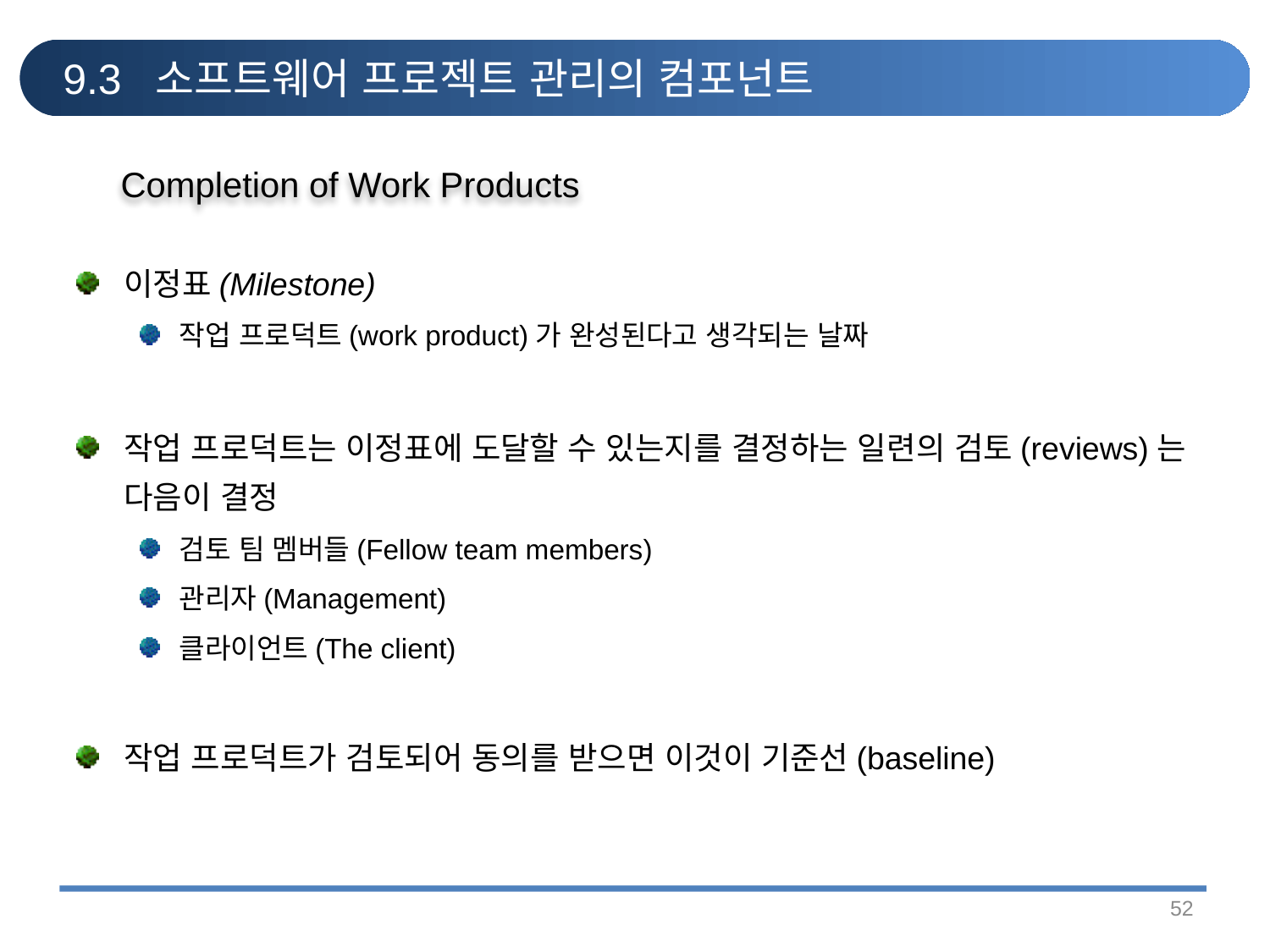

# 9.3  소프트웨어 프로젝트 관리의 컴포넌트
Completion of Work Products
이정표(Milestone)
작업 프로덕트(work product)가 완성된다고 생각되는 날짜

작업 프로덕트는 이정표에 도달할 수 있는지를 결정하는 일련의 검토(reviews)는 다음이 결정
검토 팀 멤버들(Fellow team members)
관리자(Management)
클라이언트(The client)

작업 프로덕트가 검토되어 동의를 받으면 이것이 기준선(baseline)
52